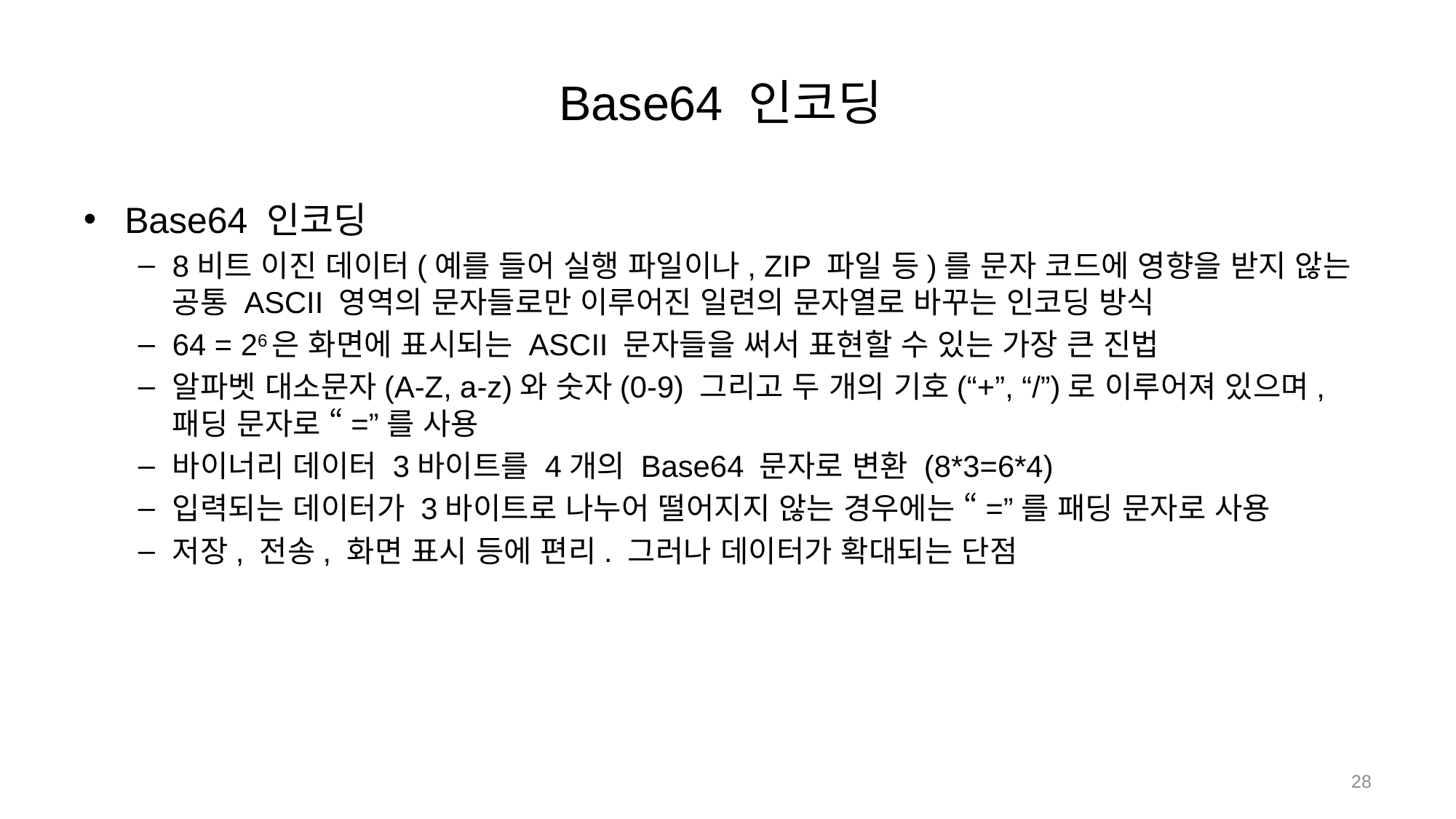

# Base64 인코딩
Base64 인코딩
8비트 이진 데이터(예를 들어 실행 파일이나, ZIP 파일 등)를 문자 코드에 영향을 받지 않는 공통 ASCII 영역의 문자들로만 이루어진 일련의 문자열로 바꾸는 인코딩 방식
64 = 26은 화면에 표시되는 ASCII 문자들을 써서 표현할 수 있는 가장 큰 진법
알파벳 대소문자(A-Z, a-z)와 숫자(0-9) 그리고 두 개의 기호(“+”, “/”)로 이루어져 있으며, 패딩 문자로 “=”를 사용
바이너리 데이터 3바이트를 4개의 Base64 문자로 변환 (8*3=6*4)
입력되는 데이터가 3바이트로 나누어 떨어지지 않는 경우에는 “=”를 패딩 문자로 사용
저장, 전송, 화면 표시 등에 편리. 그러나 데이터가 확대되는 단점
28